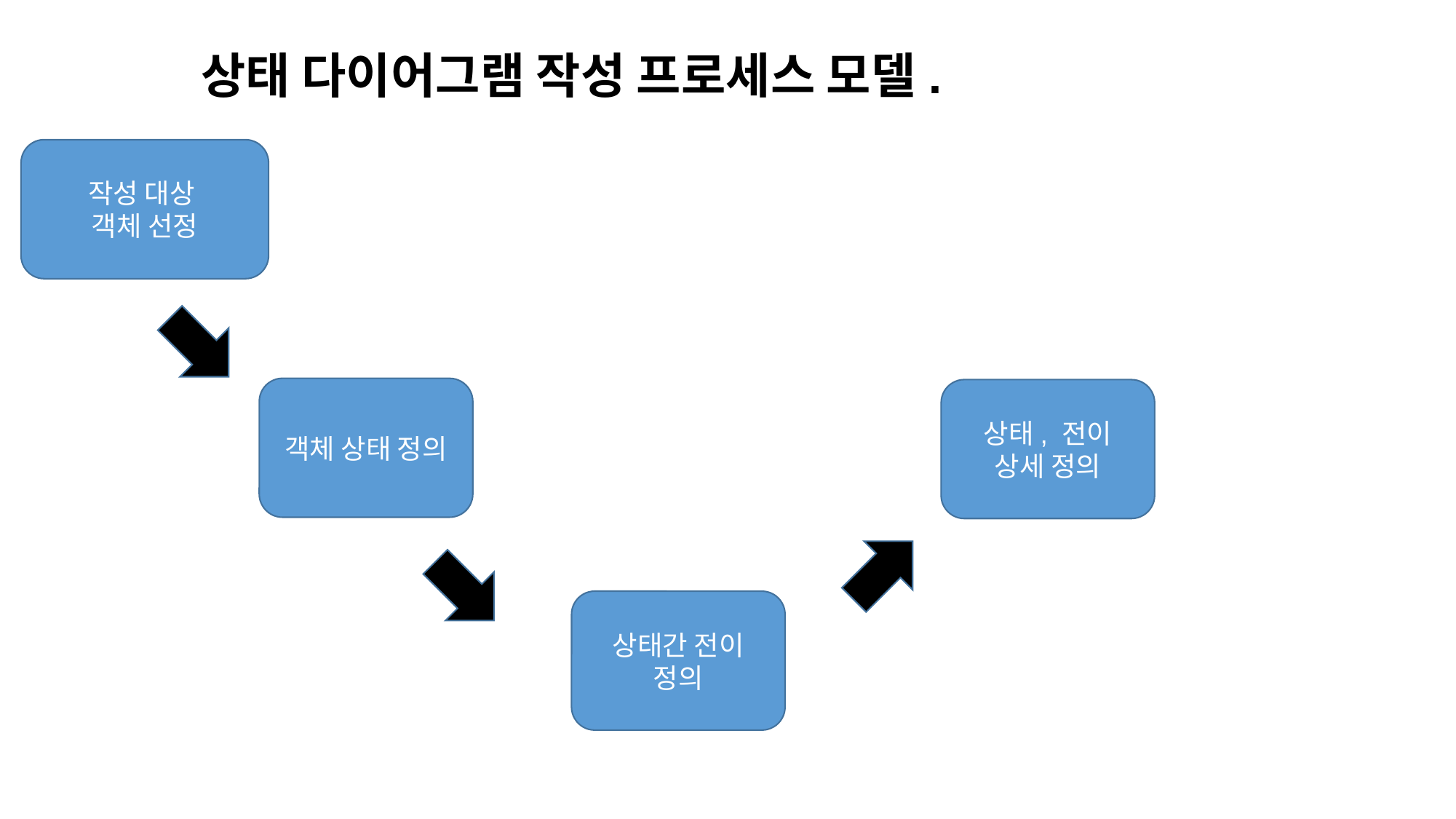

상태 다이어그램 작성 프로세스 모델.
작성 대상
객체 선정

객체 상태 정의
상태, 전이 상세 정의

상태간 전이 정의